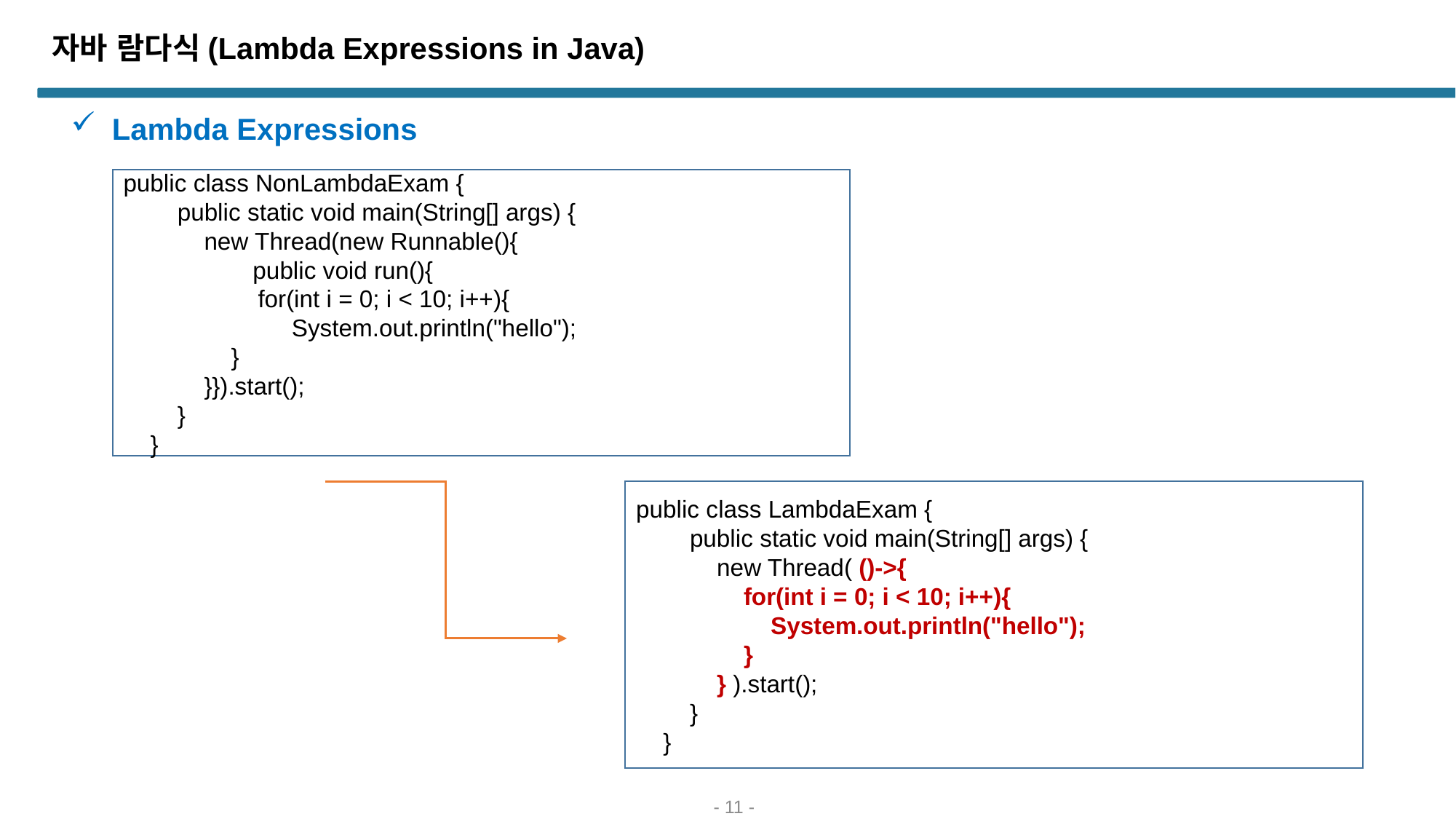

# 자바 람다식(Lambda Expressions in Java)
Lambda Expressions
public class NonLambdaExam {
        public static void main(String[] args) {
            new Thread(new Runnable(){
	   public void run(){
                    for(int i = 0; i < 10; i++){
                         System.out.println("hello");
                }
            }}).start();
        }
    }
public class LambdaExam {
        public static void main(String[] args) {
            new Thread( ()->{
                for(int i = 0; i < 10; i++){
                    System.out.println("hello");
                }
            } ).start();
        }
    }
- 11 -